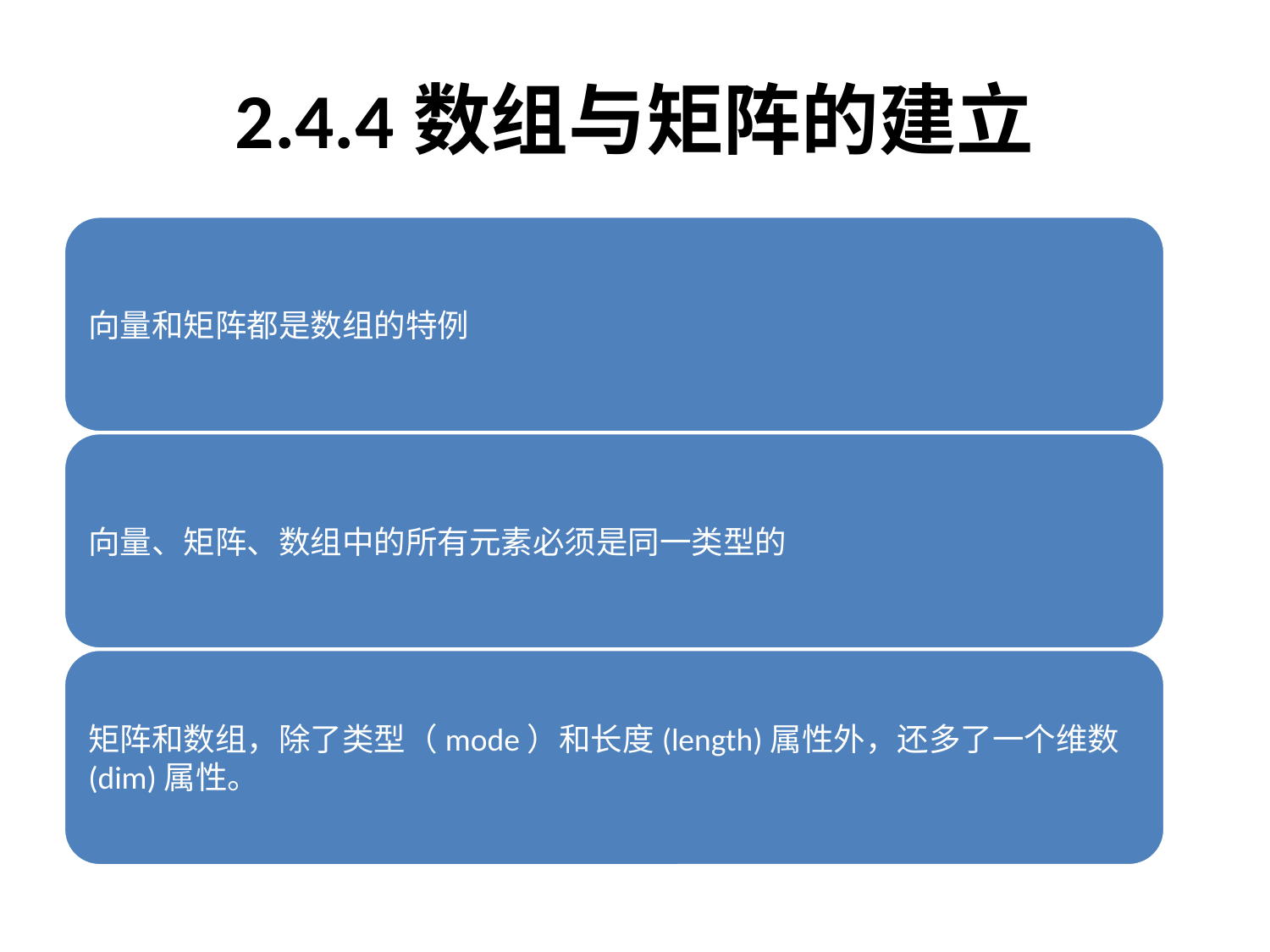

# 2.4.4数组与矩阵的建立
向量和矩阵都是数组的特例
向量、矩阵、数组中的所有元素必须是同一类型的
矩阵和数组，除了类型（mode）和长度(length)属性外，还多了一个维数(dim)属性。